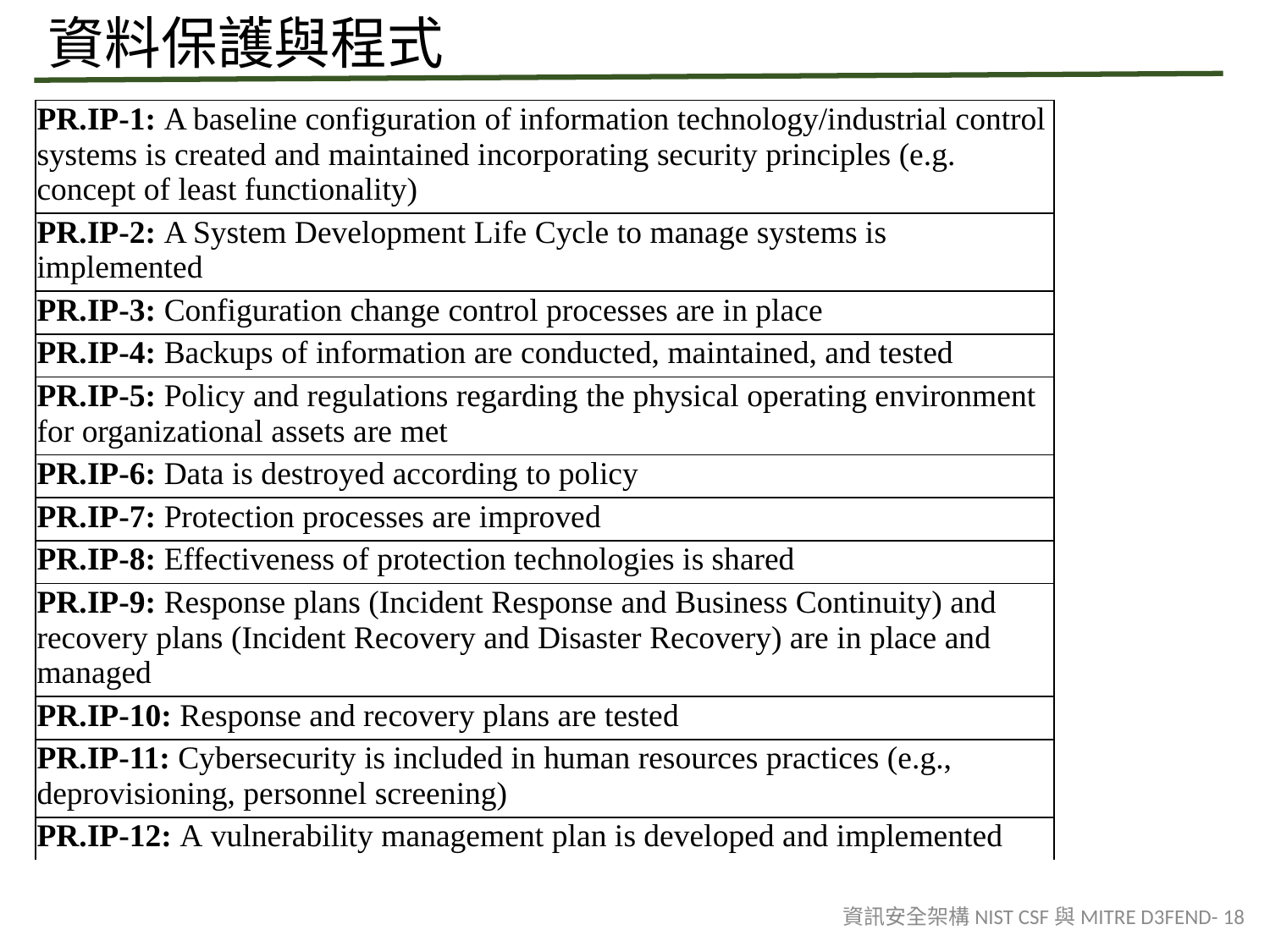

# 資料保護與程式
| PR.IP-1: A baseline configuration of information technology/industrial control systems is created and maintained incorporating security principles (e.g. concept of least functionality) |
| --- |
| PR.IP-2: A System Development Life Cycle to manage systems is implemented |
| PR.IP-3: Configuration change control processes are in place |
| PR.IP-4: Backups of information are conducted, maintained, and tested |
| PR.IP-5: Policy and regulations regarding the physical operating environment for organizational assets are met |
| PR.IP-6: Data is destroyed according to policy |
| PR.IP-7: Protection processes are improved |
| PR.IP-8: Effectiveness of protection technologies is shared |
| PR.IP-9: Response plans (Incident Response and Business Continuity) and recovery plans (Incident Recovery and Disaster Recovery) are in place and managed |
| PR.IP-10: Response and recovery plans are tested |
| PR.IP-11: Cybersecurity is included in human resources practices (e.g., deprovisioning, personnel screening) |
| PR.IP-12: A vulnerability management plan is developed and implemented |
資訊安全架構NIST CSF與MITRE D3FEND- 18